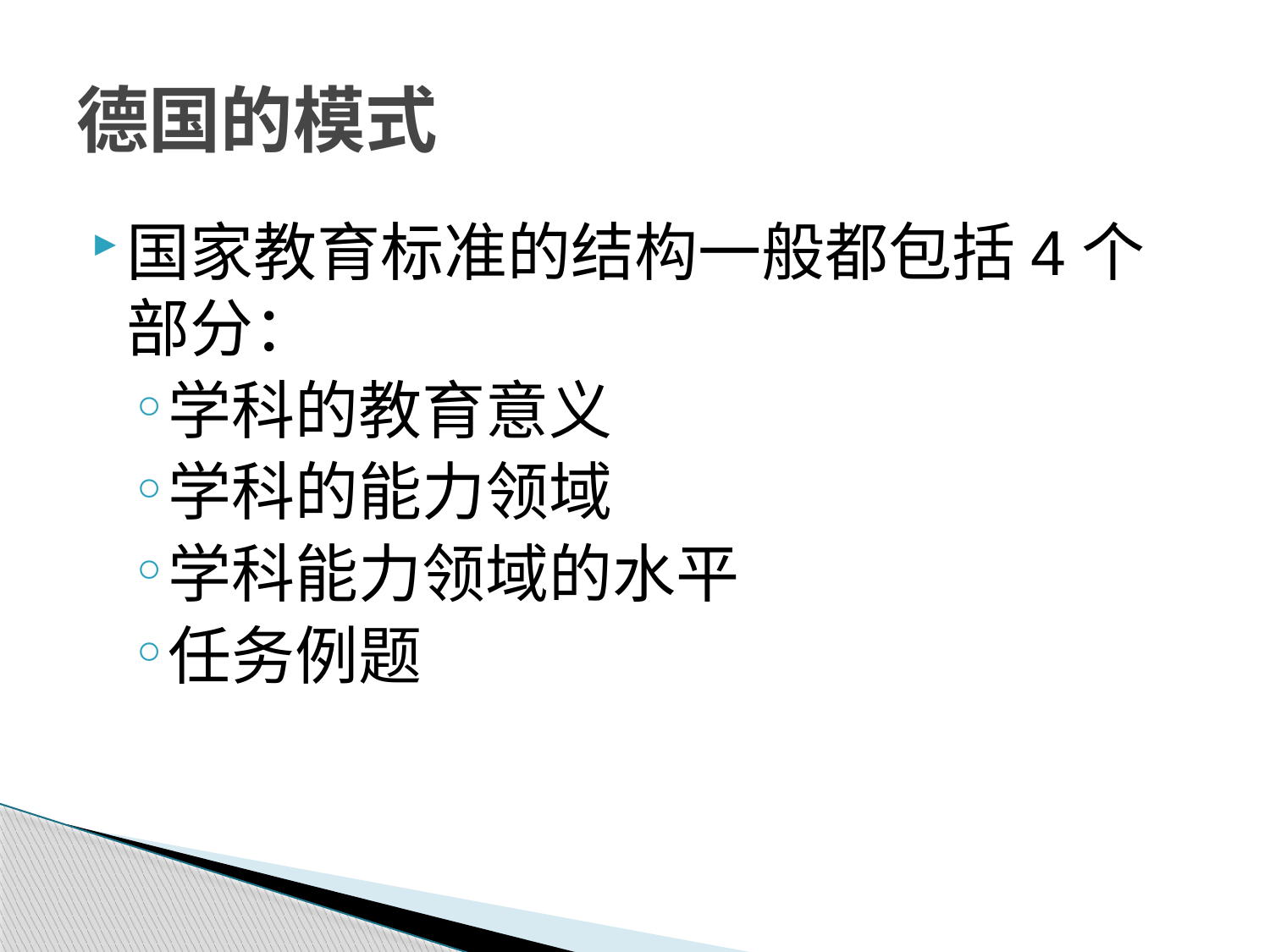

# 德国的模式
国家教育标准的结构一般都包括4个部分：
学科的教育意义
学科的能力领域
学科能力领域的水平
任务例题